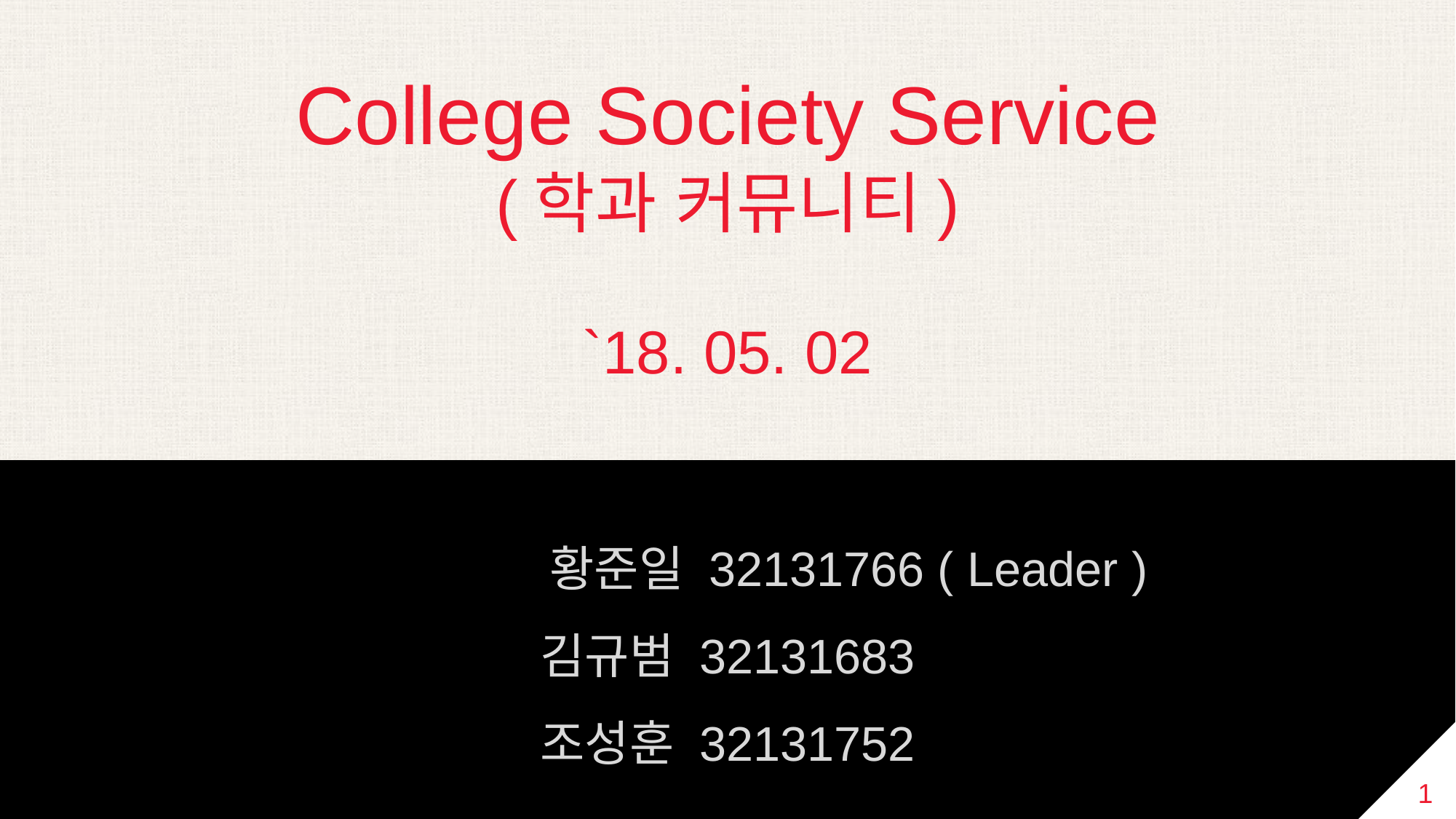

College Society Service
(학과 커뮤니티)
`18. 05. 02
　　　　　황준일 32131766 ( Leader )
김규범 32131683
조성훈 32131752

1